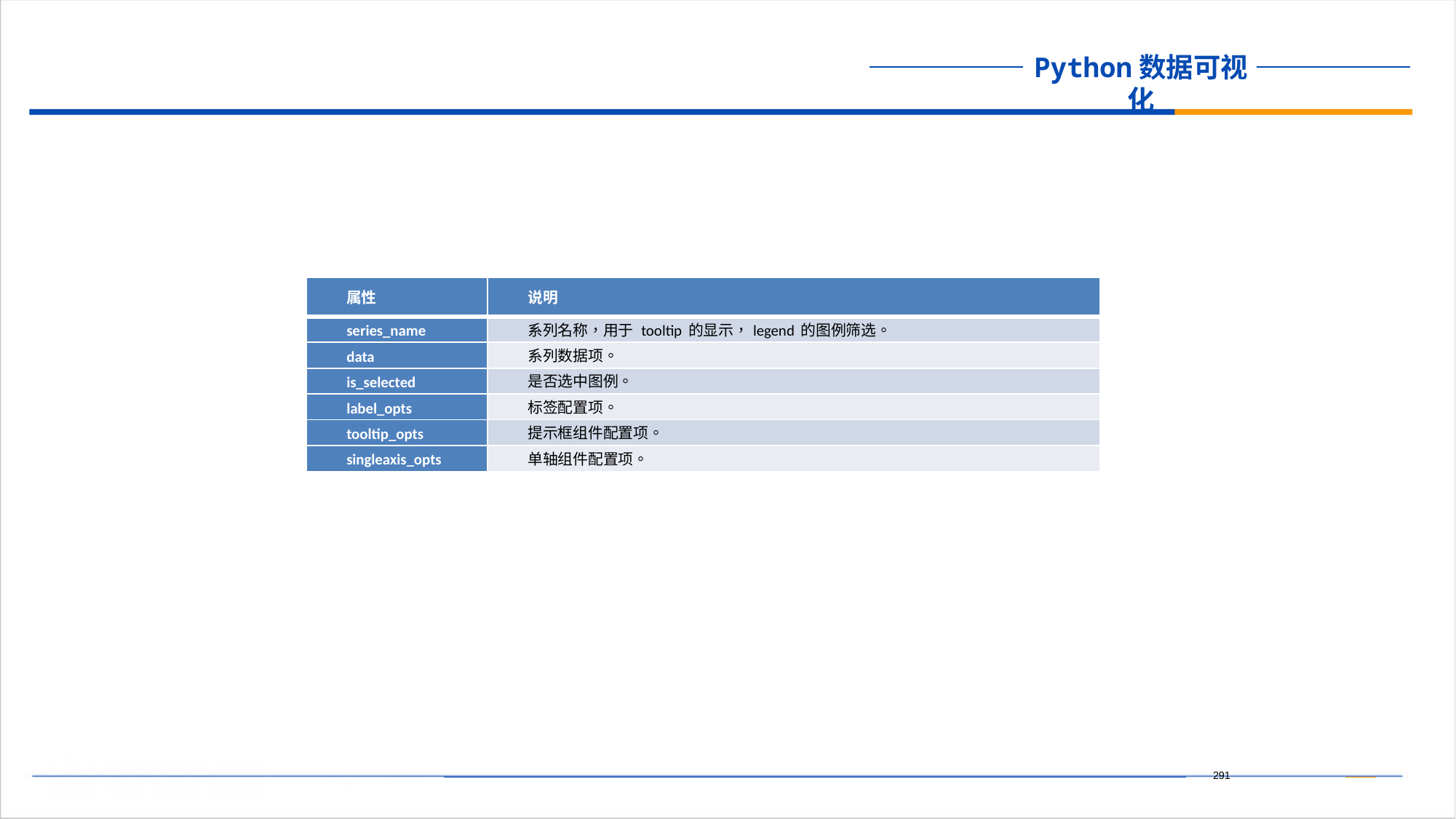

| 属性 | 说明 |
| --- | --- |
| series\_name | 系列名称，用于 tooltip 的显示，legend 的图例筛选。 |
| data | 系列数据项。 |
| is\_selected | 是否选中图例。 |
| label\_opts | 标签配置项。 |
| tooltip\_opts | 提示框组件配置项。 |
| singleaxis\_opts | 单轴组件配置项。 |